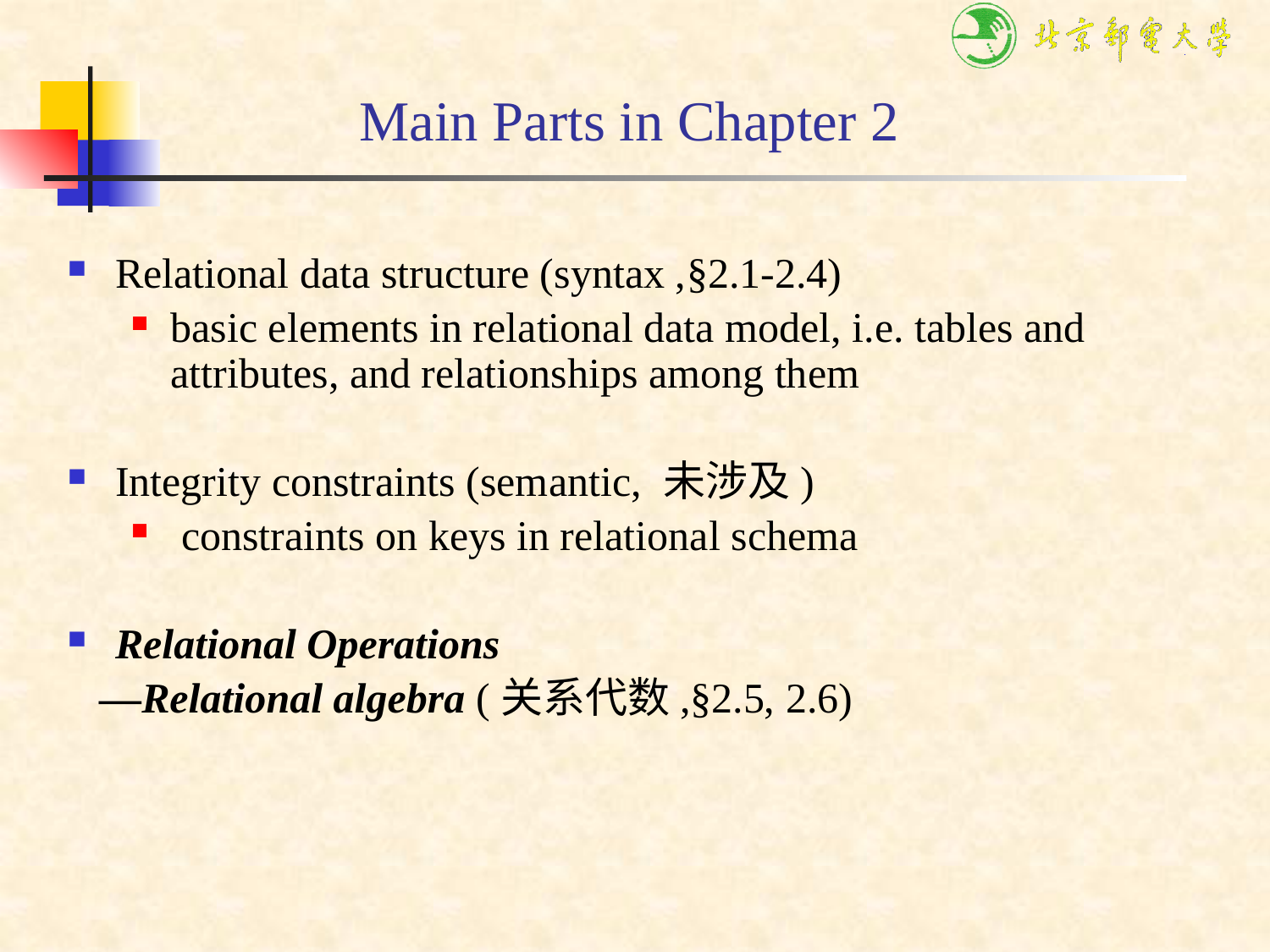

# Main Parts in Chapter 2

Relational data structure (syntax ,§2.1-2.4)
basic elements in relational data model, i.e. tables and attributes, and relationships among them

Integrity constraints (semantic, 未涉及)
 constraints on keys in relational schema

Relational Operations
   —Relational algebra (关系代数,§2.5, 2.6)
4